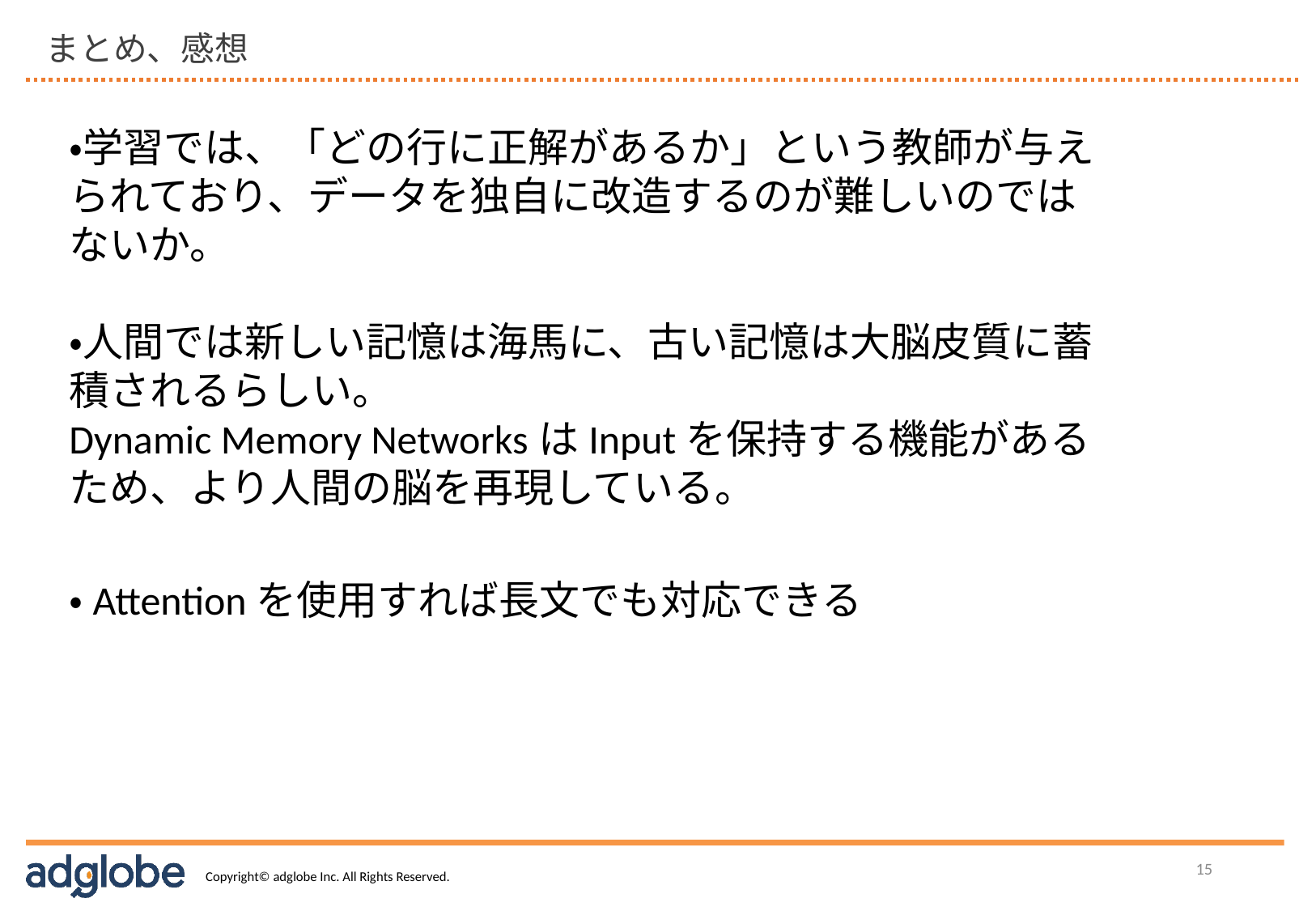

まとめ、感想
・学習では、「どの行に正解があるか」という教師が与えられており、データを独自に改造するのが難しいのではないか。

・人間では新しい記憶は海馬に、古い記憶は大脳皮質に蓄積されるらしい。
Dynamic Memory NetworksはInputを保持する機能があるため、より人間の脳を再現している。

・Attentionを使用すれば長文でも対応できる

15